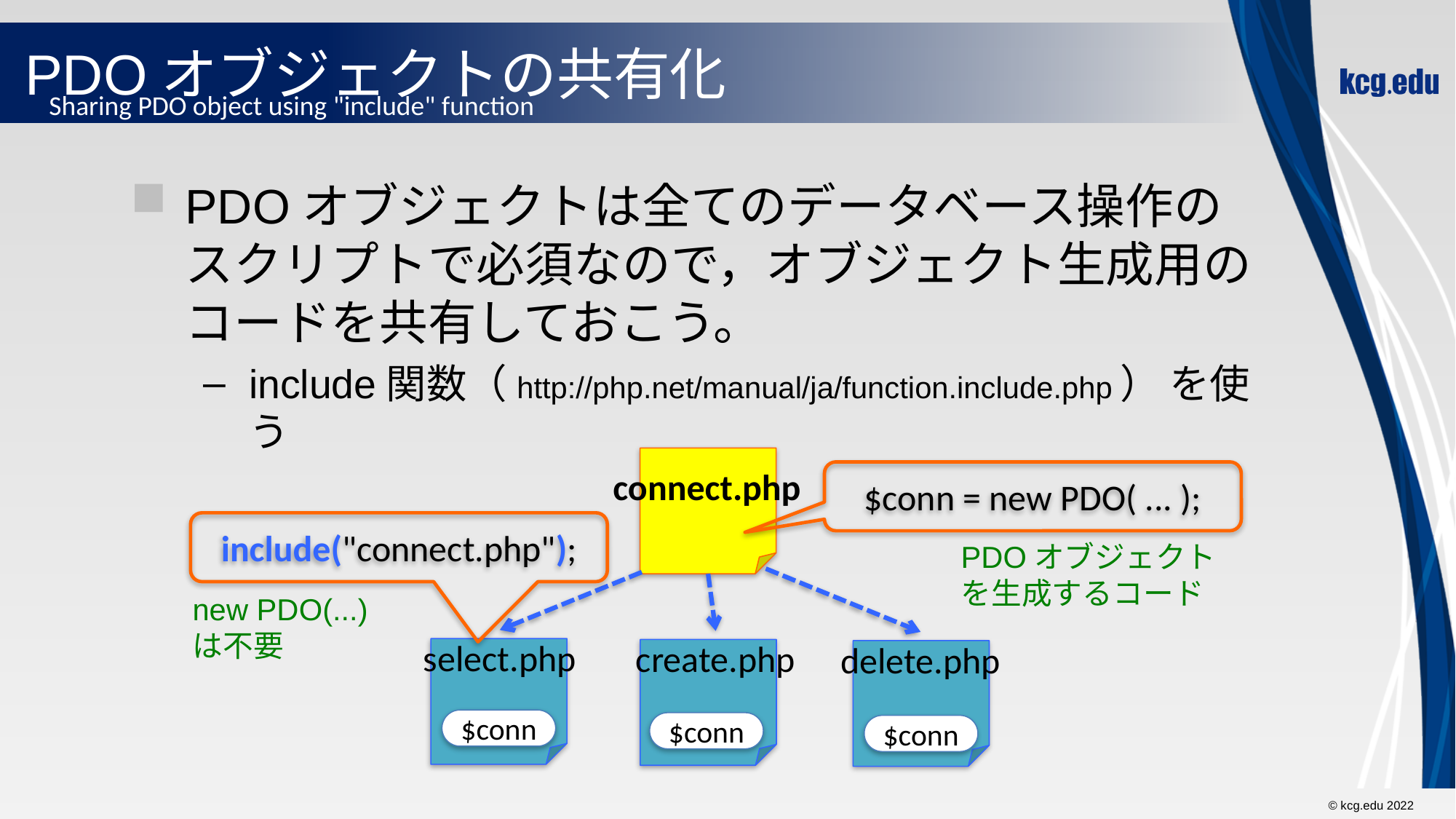

# PDOオブジェクトの共有化
Sharing PDO object using "include" function
PDOオブジェクトは全てのデータベース操作のスクリプトで必須なので，オブジェクト生成用のコードを共有しておこう。
include関数（http://php.net/manual/ja/function.include.php） を使う

connect.php
$conn = new PDO( ... );
include("connect.php");
PDOオブジェクトを生成するコード
new PDO(...)は不要
select.php
create.php
delete.php

$conn
$conn
$conn